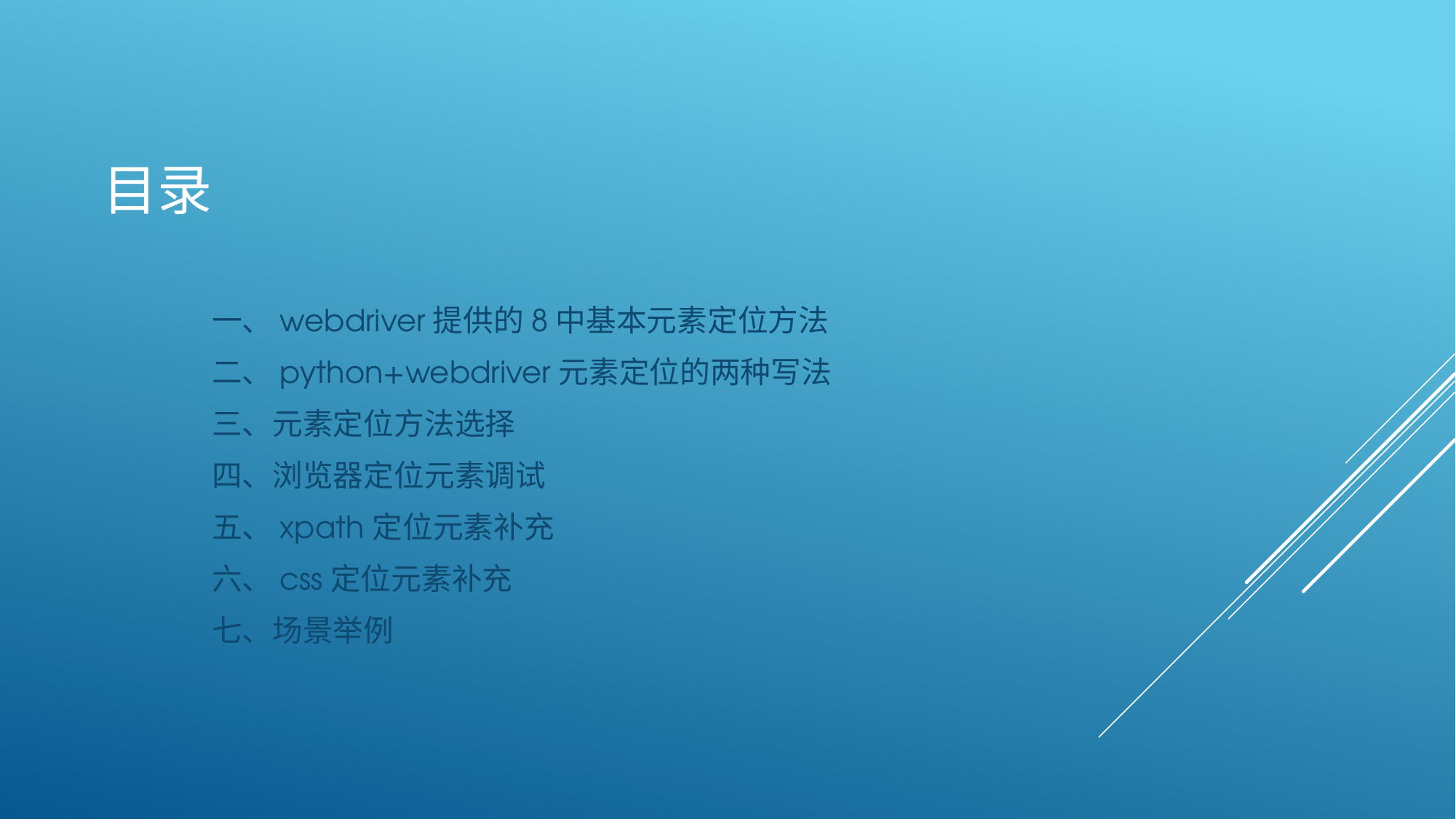

# 目录
	一、webdriver提供的8中基本元素定位方法
	二、python+webdriver元素定位的两种写法
	三、元素定位方法选择
	四、浏览器定位元素调试
	五、xpath定位元素补充
	六、css定位元素补充
	七、场景举例